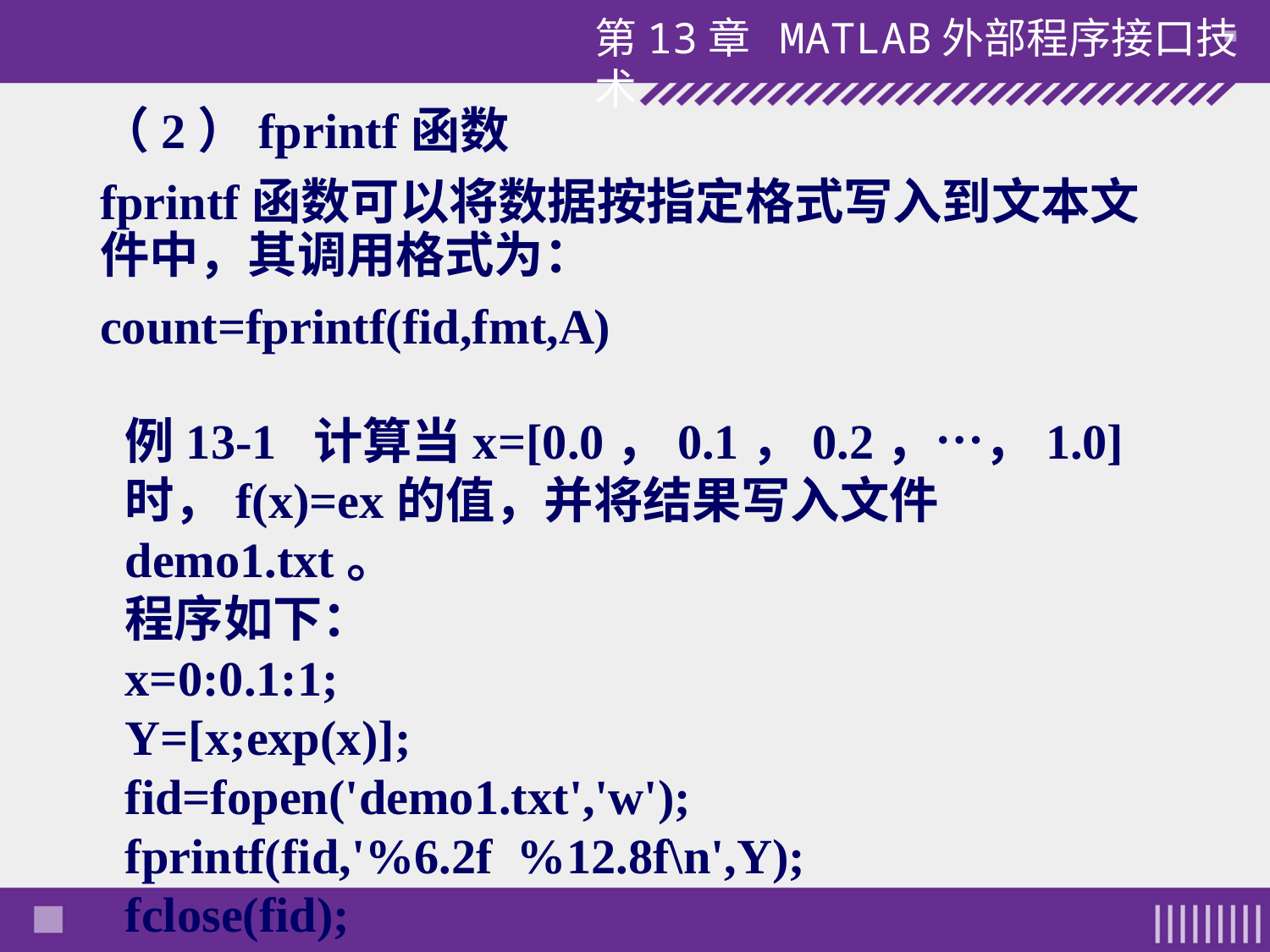

（2）fprintf函数
fprintf函数可以将数据按指定格式写入到文本文件中，其调用格式为：
count=fprintf(fid,fmt,A)

例13-1  计算当x=[0.0，0.1，0.2，…，1.0]时，f(x)=ex的值，并将结果写入文件demo1.txt。
程序如下：
x=0:0.1:1;
Y=[x;exp(x)];
fid=fopen('demo1.txt','w');
fprintf(fid,'%6.2f  %12.8f\n',Y);
fclose(fid);